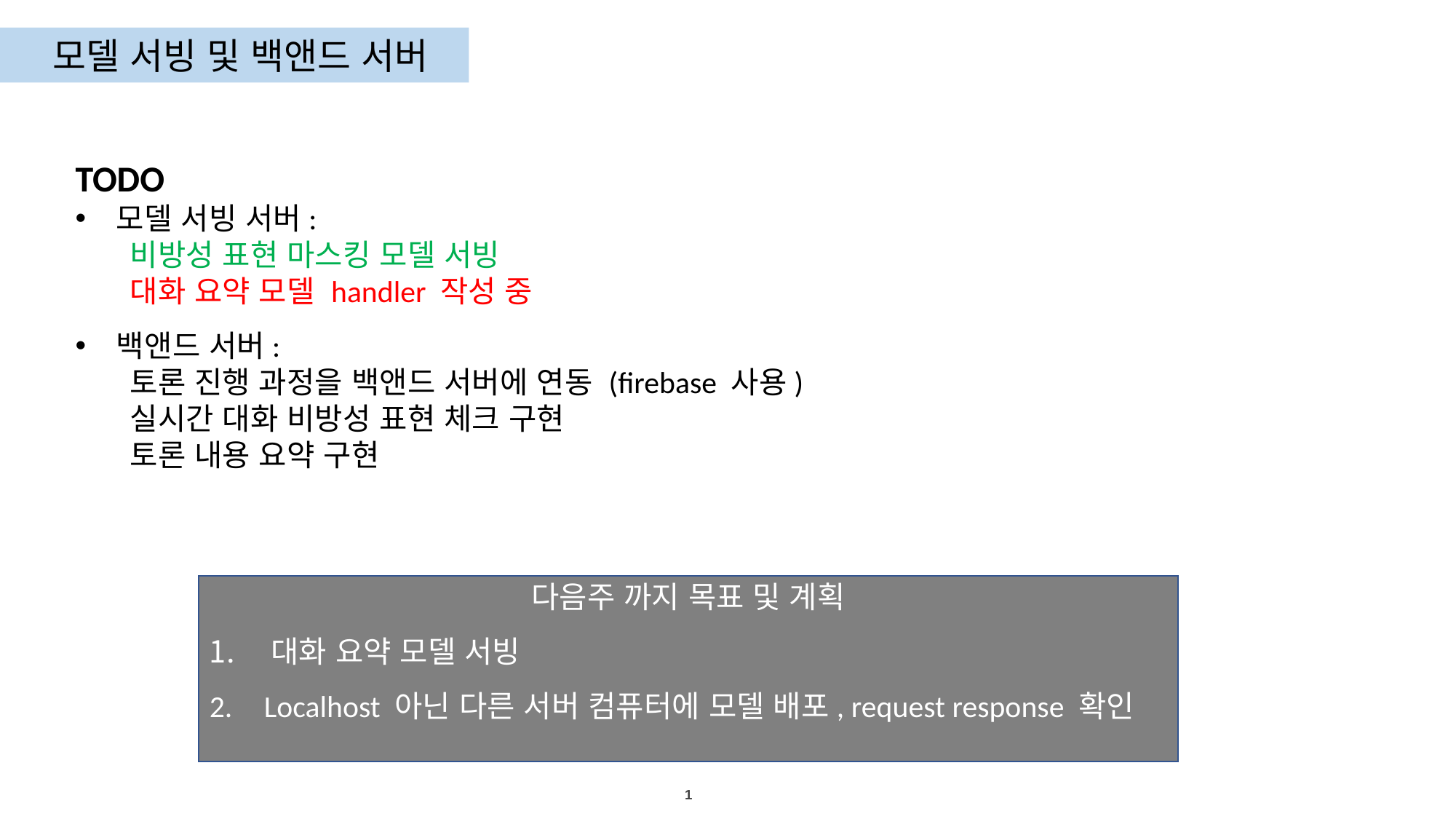

모델 서빙 및 백앤드 서버
TODO
모델 서빙 서버:
비방성 표현 마스킹 모델 서빙
대화 요약 모델 handler 작성 중
백앤드 서버:
토론 진행 과정을 백앤드 서버에 연동 (firebase 사용)
실시간 대화 비방성 표현 체크 구현
토론 내용 요약 구현

다음주 까지 목표 및 계획
대화 요약 모델 서빙
Localhost 아닌 다른 서버 컴퓨터에 모델 배포, request response 확인

1